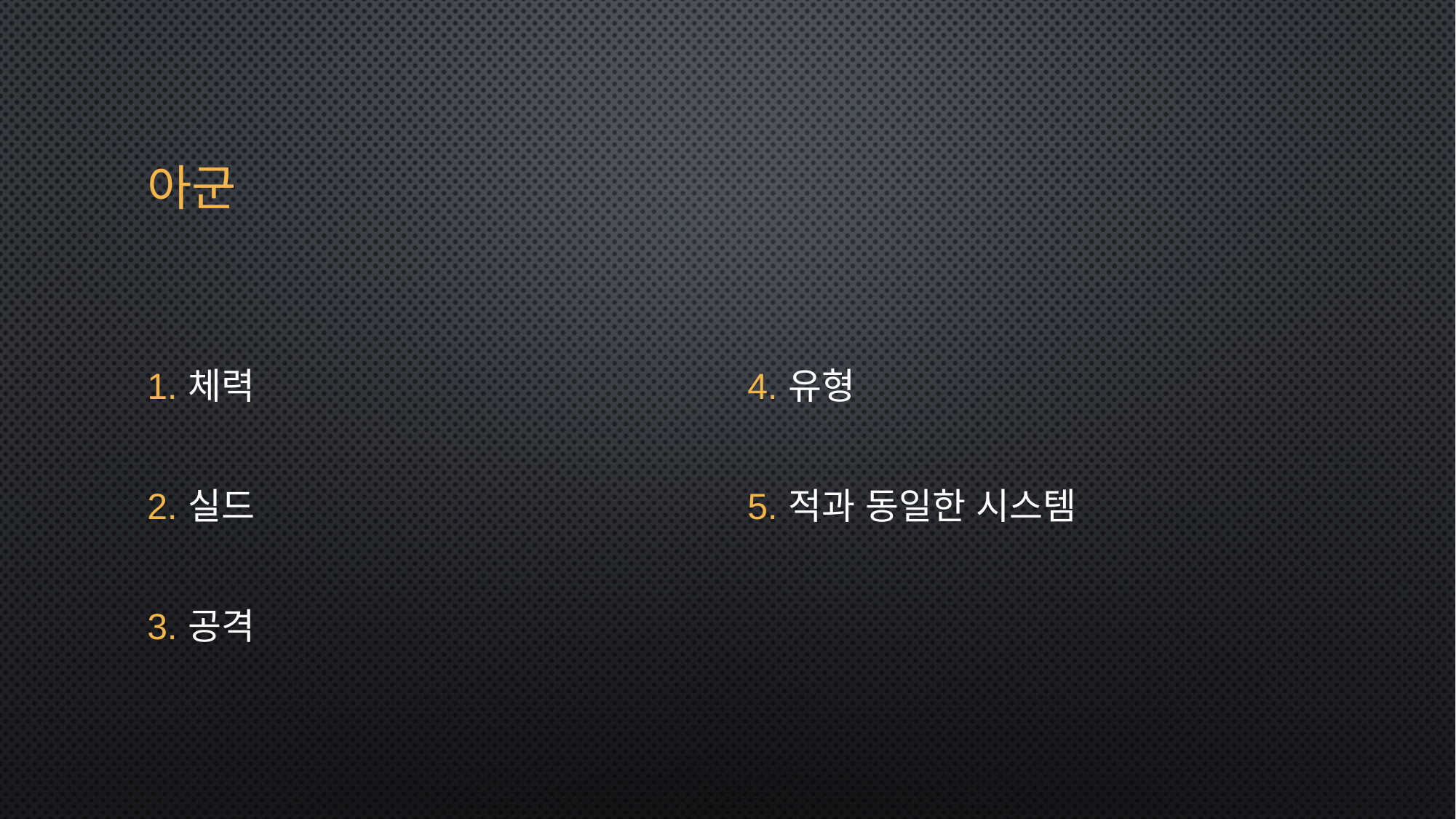

# 아군
체력

실드

공격
유형

적과 동일한 시스템